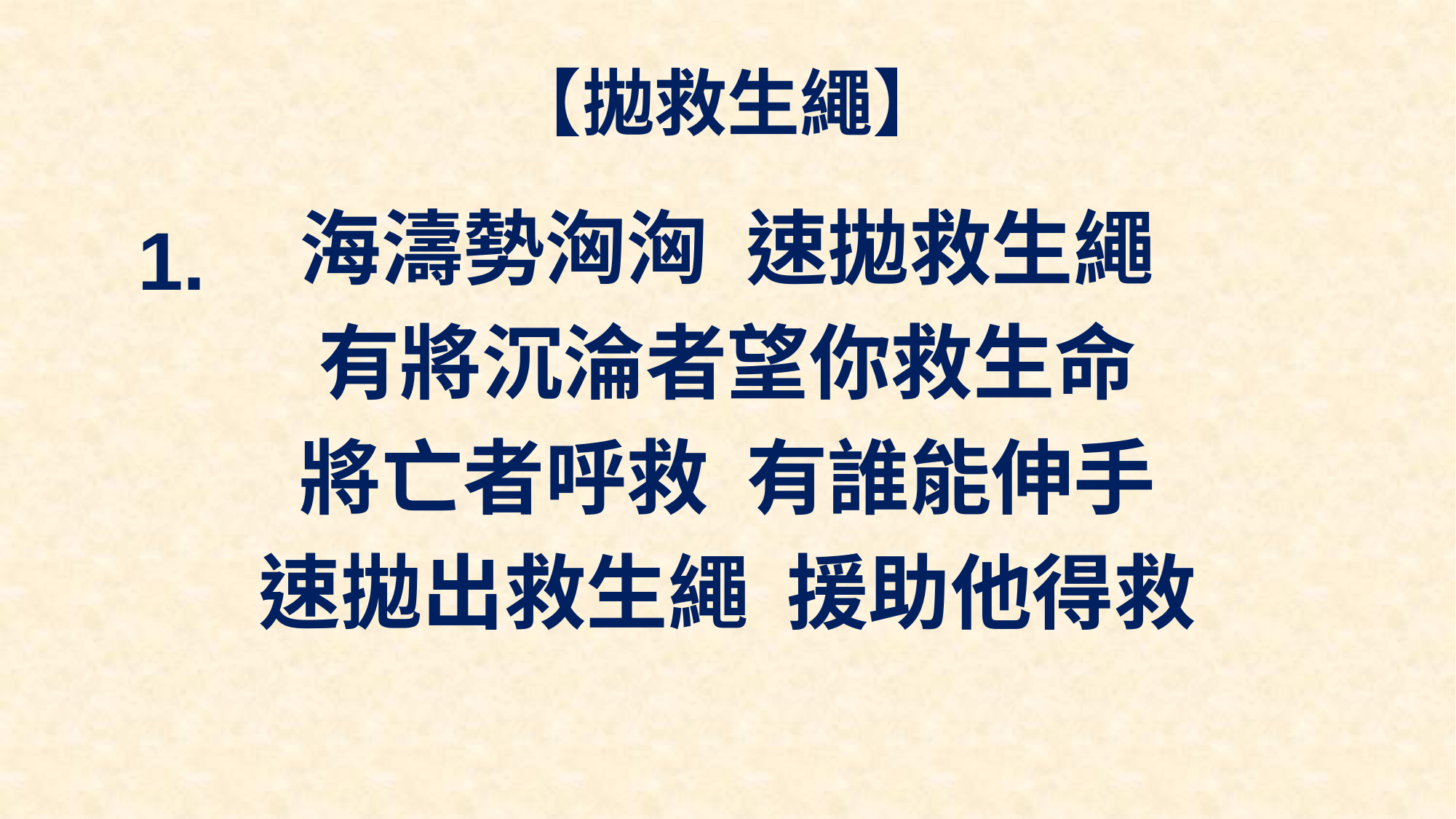

# 【拋救生繩】
海濤勢洶洶  速拋救生繩
有將沉淪者望你救生命
將亡者呼救  有誰能伸手
速拋出救生繩  援助他得救
1.